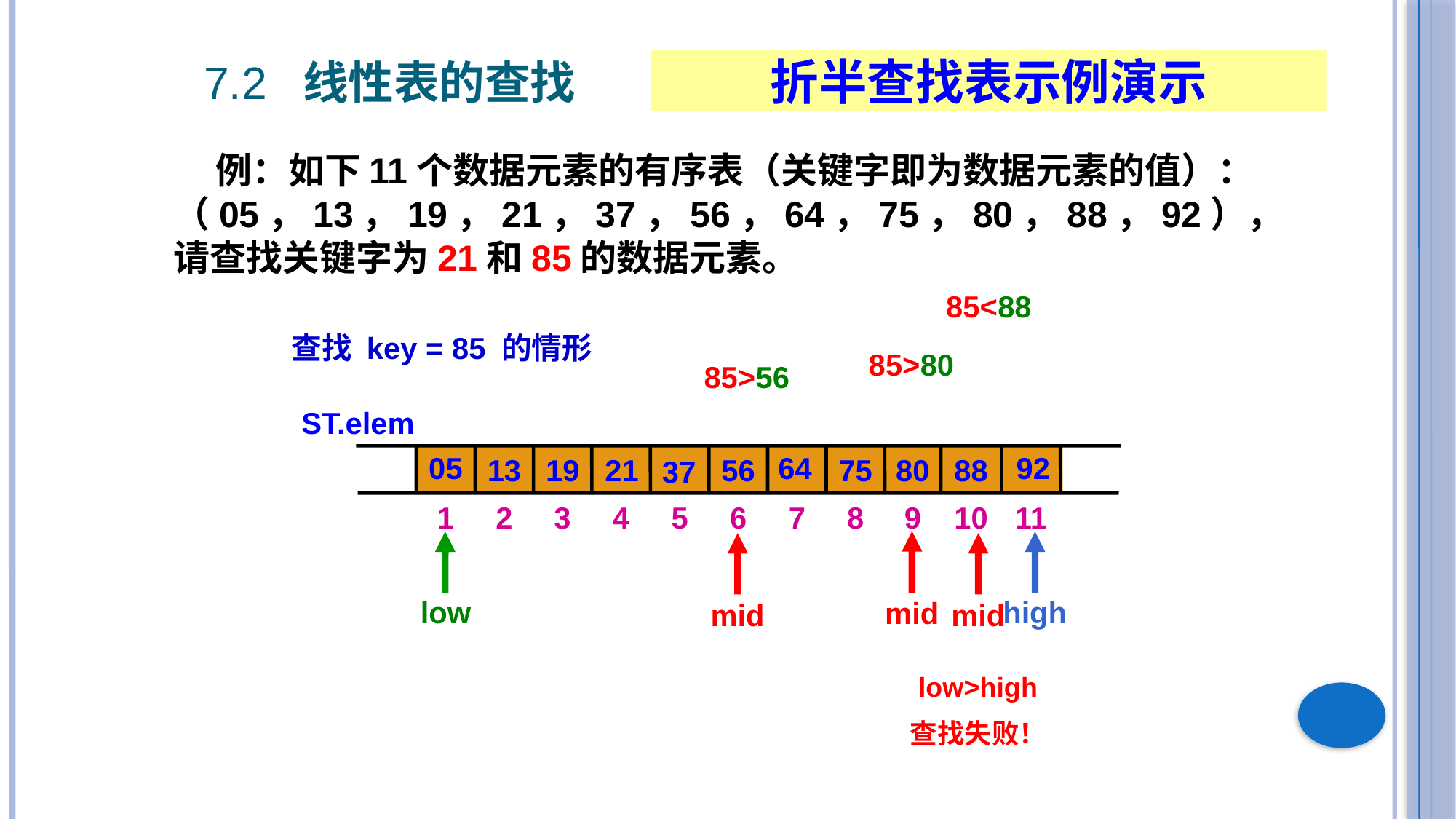

7.2  线性表的查找
折半查找表示例演示
    例：如下11个数据元素的有序表（关键字即为数据元素的值）：（05，13，19，21，37，56，64，75，80，88，92），请查找关键字为21和85的数据元素。
85<88
查找 key = 85 的情形
85>80
85>56
ST.elem
64
92
05

13

19

21

56

75

80

88

37

1

2

3

4

5

6

7

8

9

10

11

mid

low

high

mid

mid
low>high
查找失败！